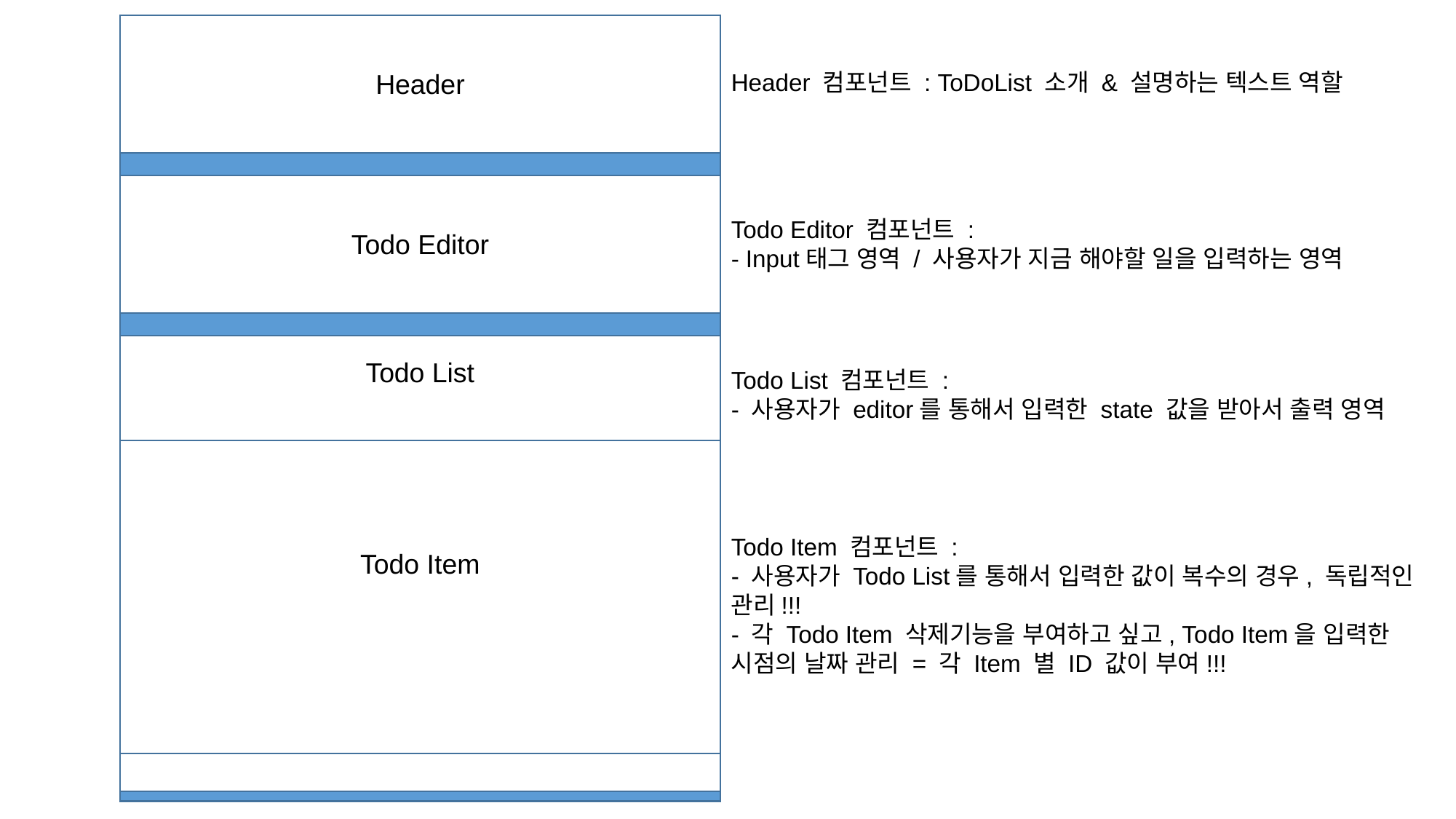

Header
Header 컴포넌트 : ToDoList 소개 & 설명하는 텍스트 역할

Todo Editor
Todo Editor 컴포넌트 :
- Input태그 영역 / 사용자가 지금 해야할 일을 입력하는 영역

Todo List

Todo Item
Todo List 컴포넌트 :
- 사용자가 editor를 통해서 입력한 state 값을 받아서 출력 영역
Todo Item 컴포넌트 :
- 사용자가 Todo List를 통해서 입력한 값이 복수의 경우, 독립적인 관리!!!
- 각 Todo Item 삭제기능을 부여하고 싶고, Todo Item을 입력한 시점의 날짜 관리 = 각 Item 별 ID 값이 부여!!!